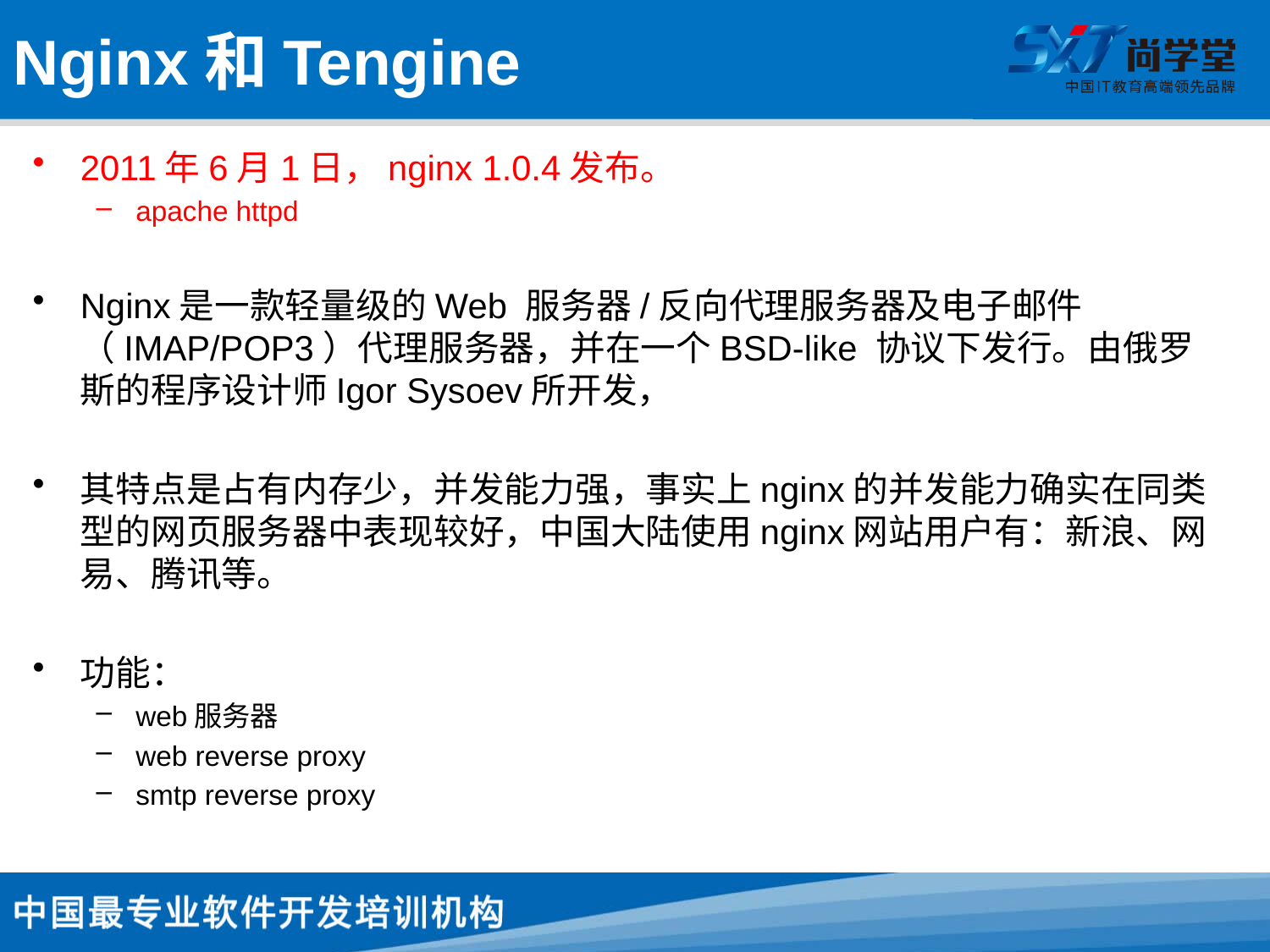

# Nginx和Tengine
2011年6月1日，nginx 1.0.4发布。
apache httpd

Nginx是一款轻量级的Web 服务器/反向代理服务器及电子邮件（IMAP/POP3）代理服务器，并在一个BSD-like 协议下发行。由俄罗斯的程序设计师Igor Sysoev所开发，

其特点是占有内存少，并发能力强，事实上nginx的并发能力确实在同类型的网页服务器中表现较好，中国大陆使用nginx网站用户有：新浪、网易、腾讯等。

功能：
web服务器
web reverse proxy
smtp reverse proxy